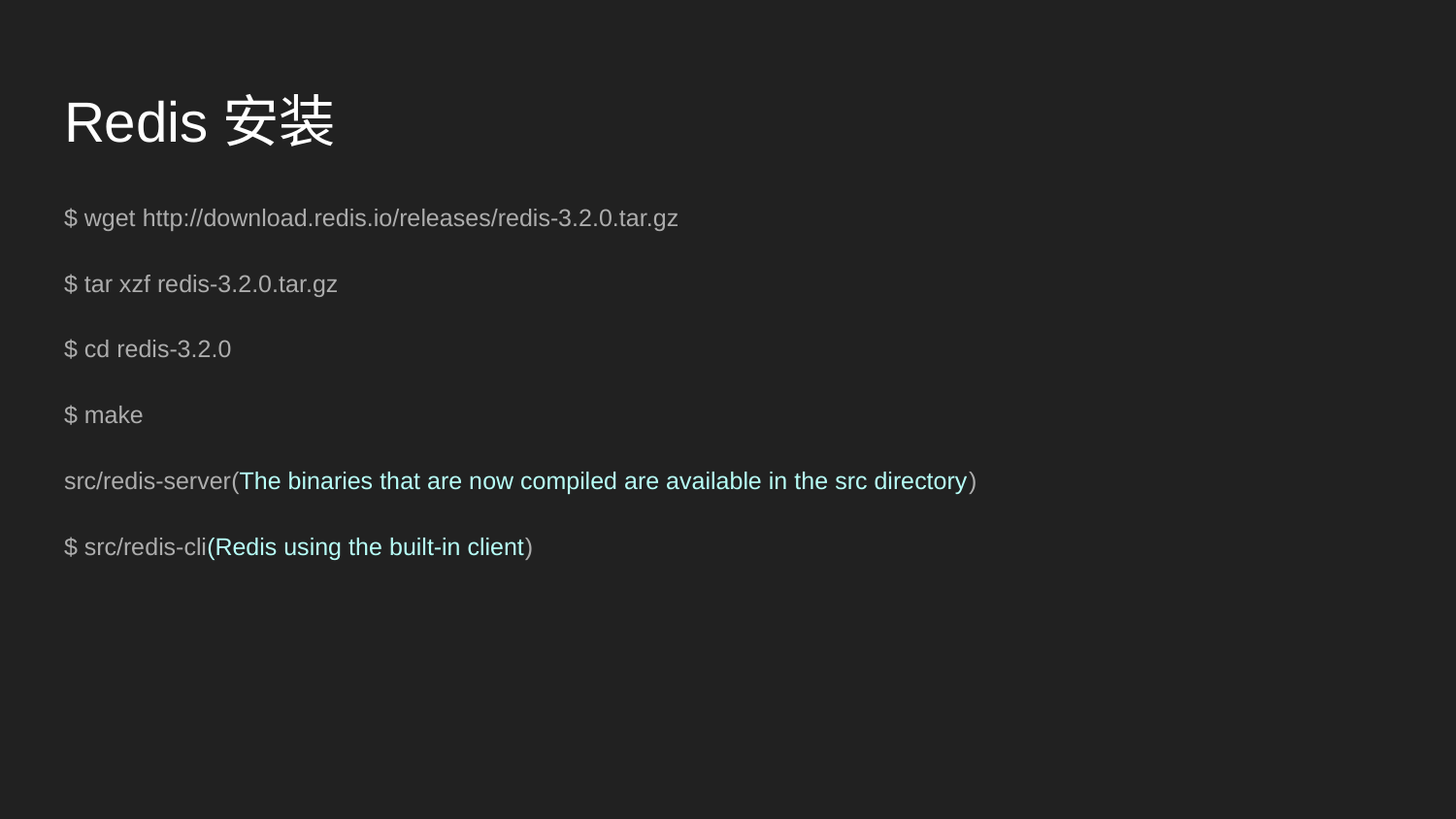

# Redis安装
$ wget http://download.redis.io/releases/redis-3.2.0.tar.gz
$ tar xzf redis-3.2.0.tar.gz
$ cd redis-3.2.0
$ make
src/redis-server(The binaries that are now compiled are available in the src directory)
$ src/redis-cli(Redis using the built-in client)